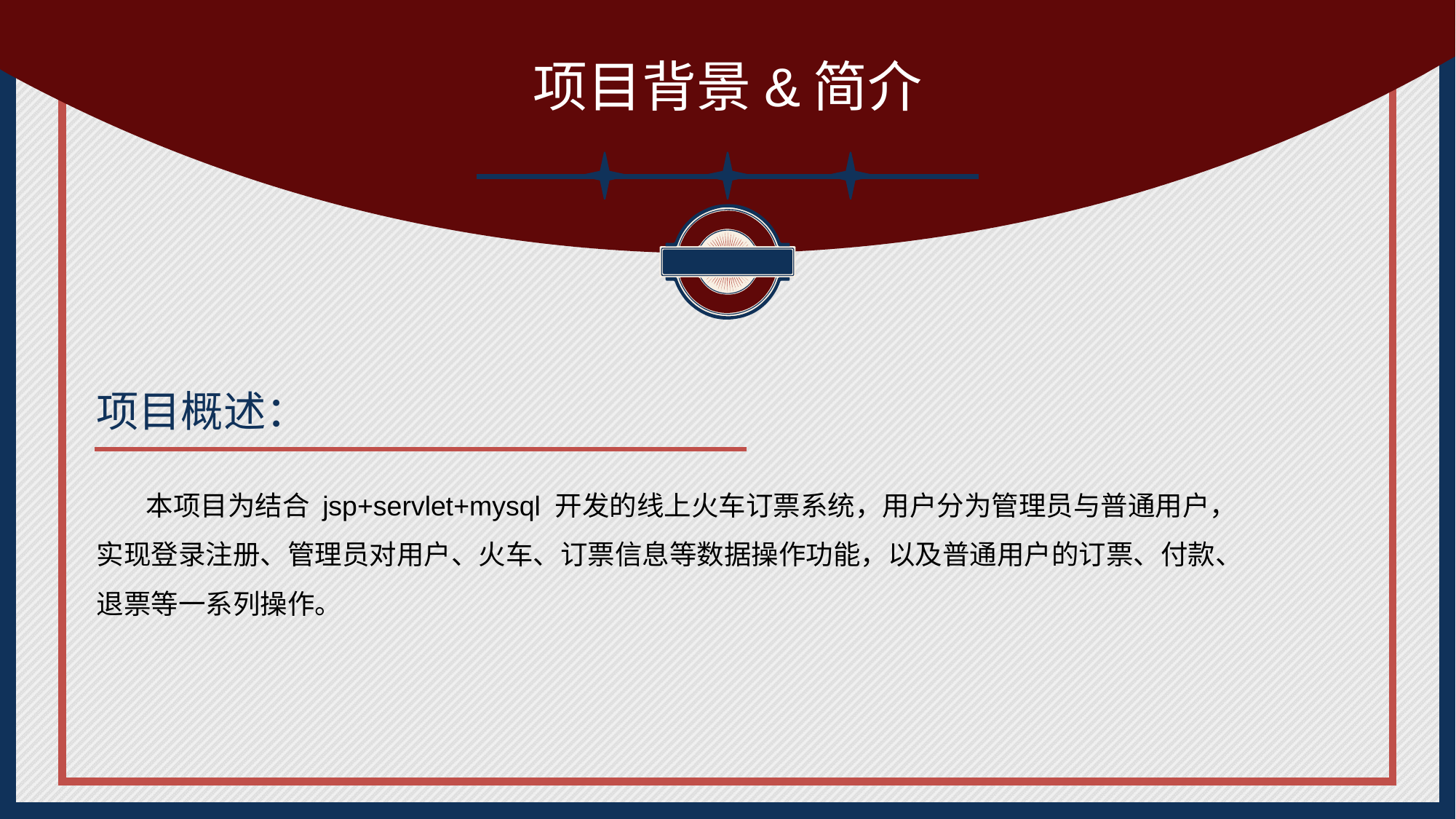

项目背景&简介

项目概述：
       本项目为结合 jsp+servlet+mysql 开发的线上火车订票系统，用户分为管理员与普通用户，实现登录注册、管理员对用户、火车、订票信息等数据操作功能，以及普通用户的订票、付款、退票等一系列操作。